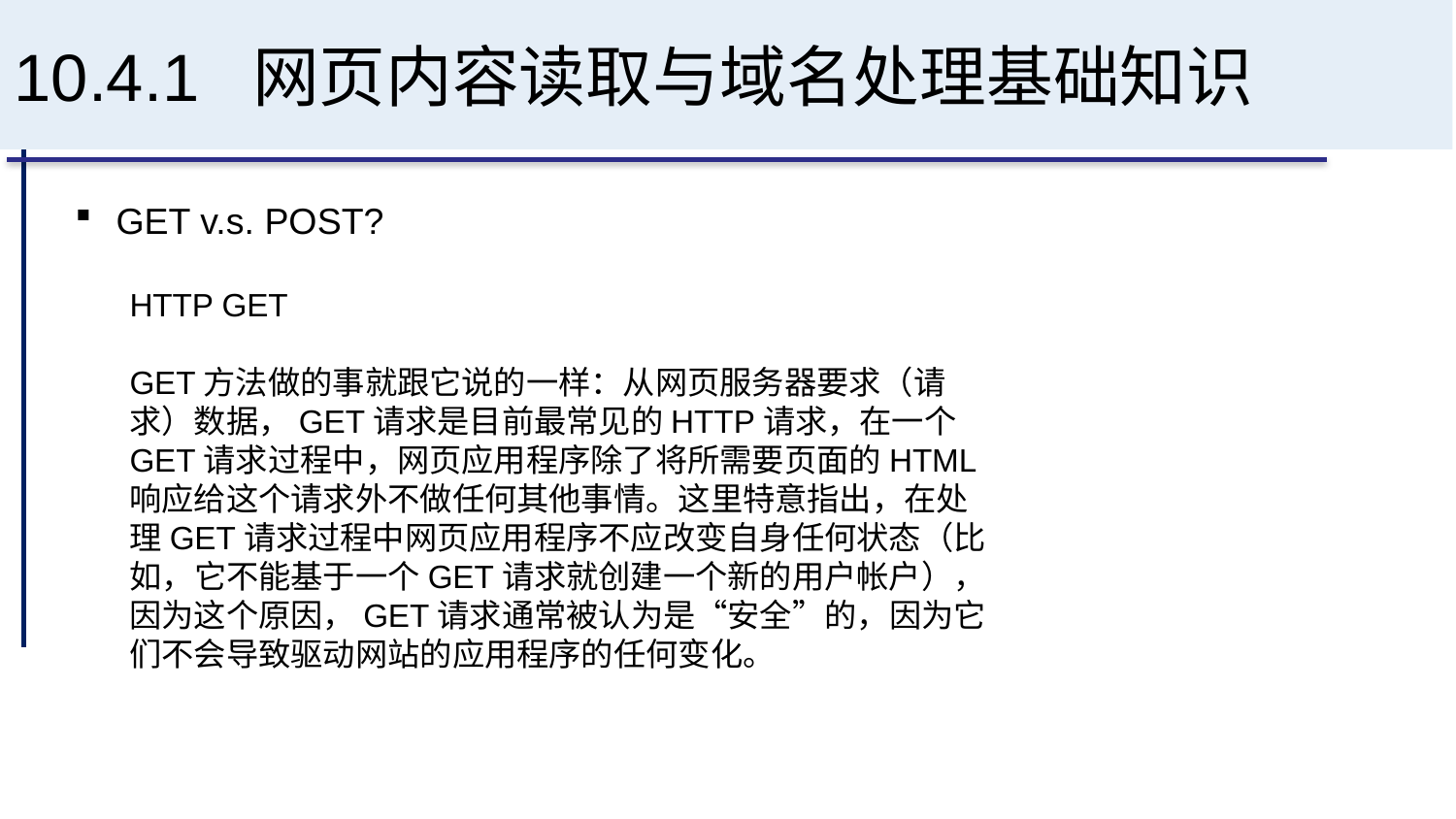

# 10.4.1  网页内容读取与域名处理基础知识
GET v.s. POST?

HTTP GET

GET方法做的事就跟它说的一样：从网页服务器要求（请求）数据，GET请求是目前最常见的HTTP请求，在一个GET请求过程中，网页应用程序除了将所需要页面的HTML响应给这个请求外不做任何其他事情。这里特意指出，在处理GET请求过程中网页应用程序不应改变自身任何状态（比如，它不能基于一个GET请求就创建一个新的用户帐户），因为这个原因，GET请求通常被认为是“安全”的，因为它们不会导致驱动网站的应用程序的任何变化。